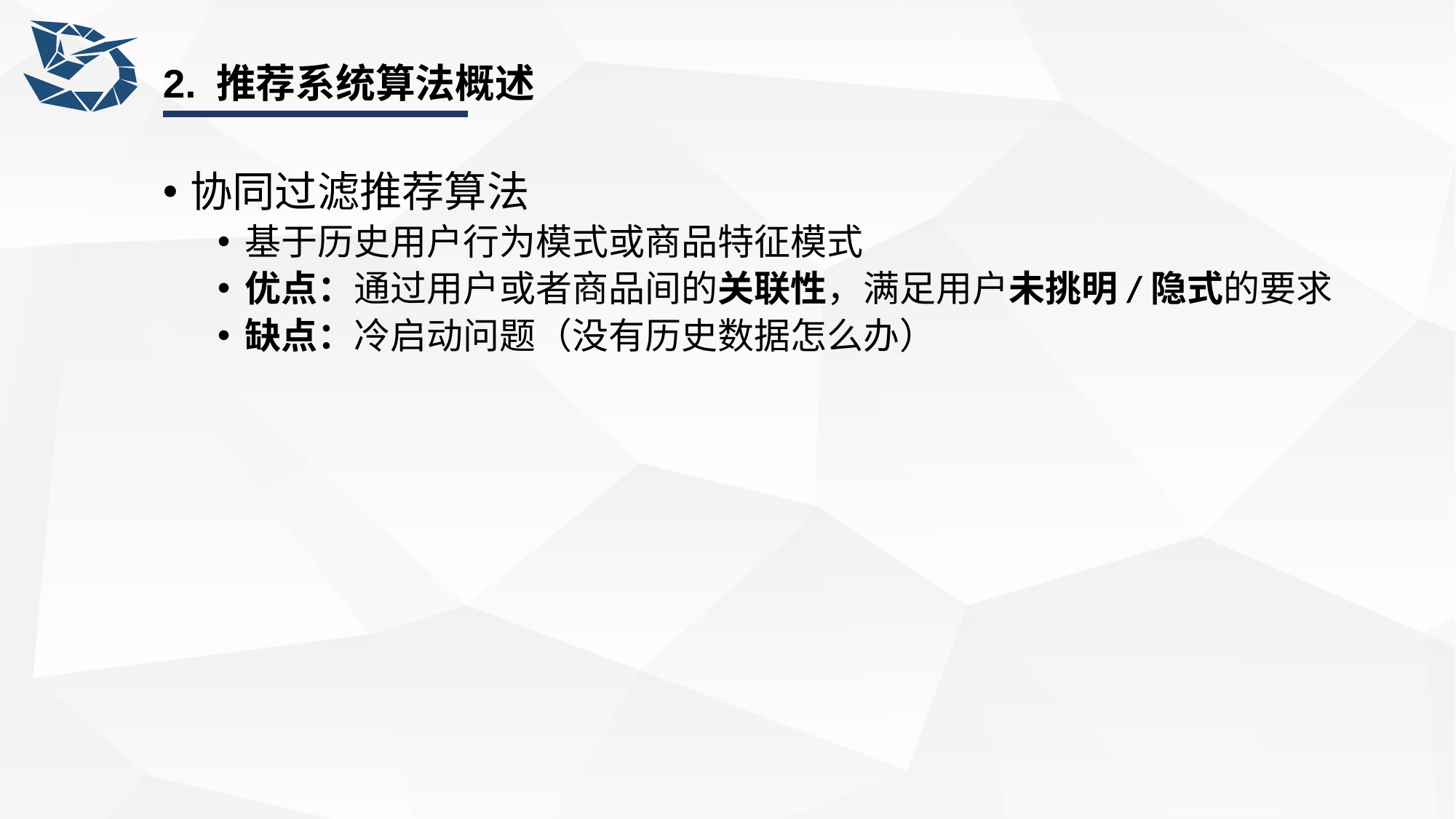

# 2. 推荐系统算法概述
协同过滤推荐算法
基于历史用户行为模式或商品特征模式
优点：通过用户或者商品间的关联性，满足用户未挑明/隐式的要求
缺点：冷启动问题（没有历史数据怎么办）